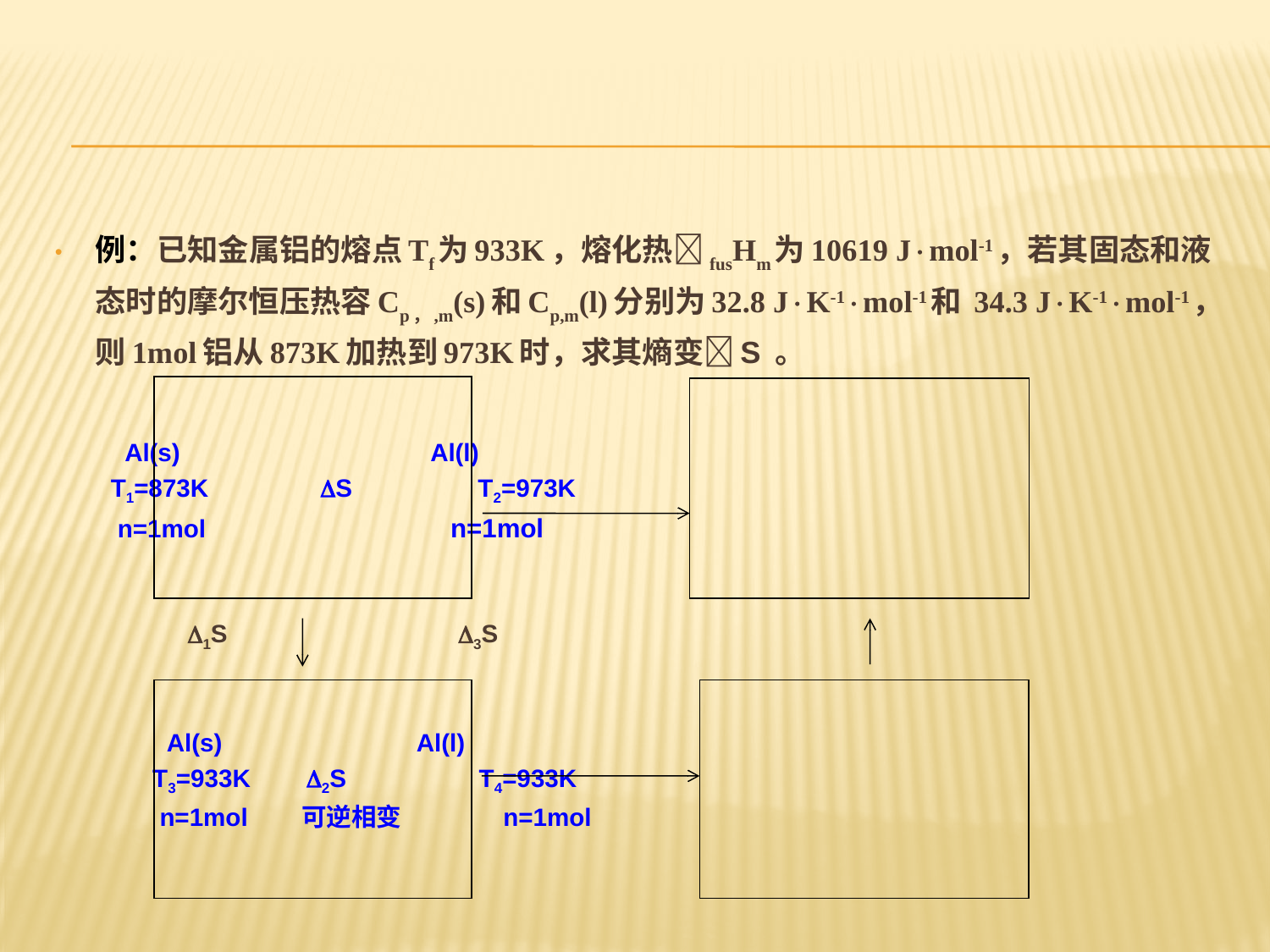

例：已知金属铝的熔点Tf为933K，熔化热ΔfusHm为10619 J⋅mol-1，若其固态和液态时的摩尔恒压热容Cp，,m(s)和Cp,m(l)分别为32.8 J⋅K-1⋅mol-1和 34.3 J⋅K-1⋅mol-1，则1mol铝从873K加热到973K时，求其熵变ΔS 。

          Al(s)                                    Al(l)
        T1=873K                ΔS                  T2=973K
         n=1mol                                   n=1mol

                   Δ1S                                 Δ3S

                Al(s)                            Al(l)
              T3=933K        Δ2S                   T4=933K
               n=1mol       可逆相变                 n=1mol